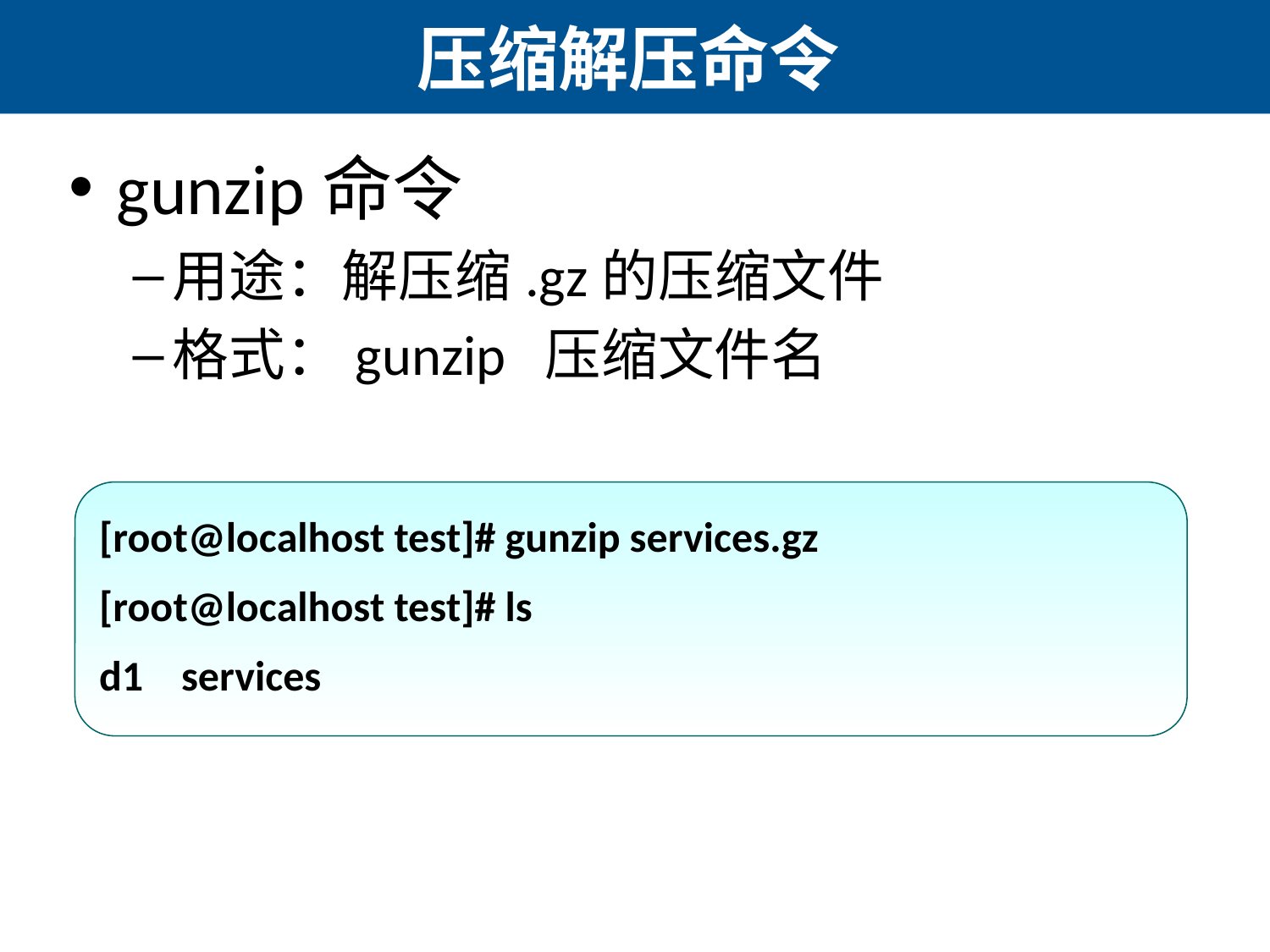

# 压缩解压命令
gunzip命令
用途：解压缩.gz的压缩文件
格式：gunzip  压缩文件名

[root@localhost test]# gunzip services.gz
[root@localhost test]# ls
d1    services